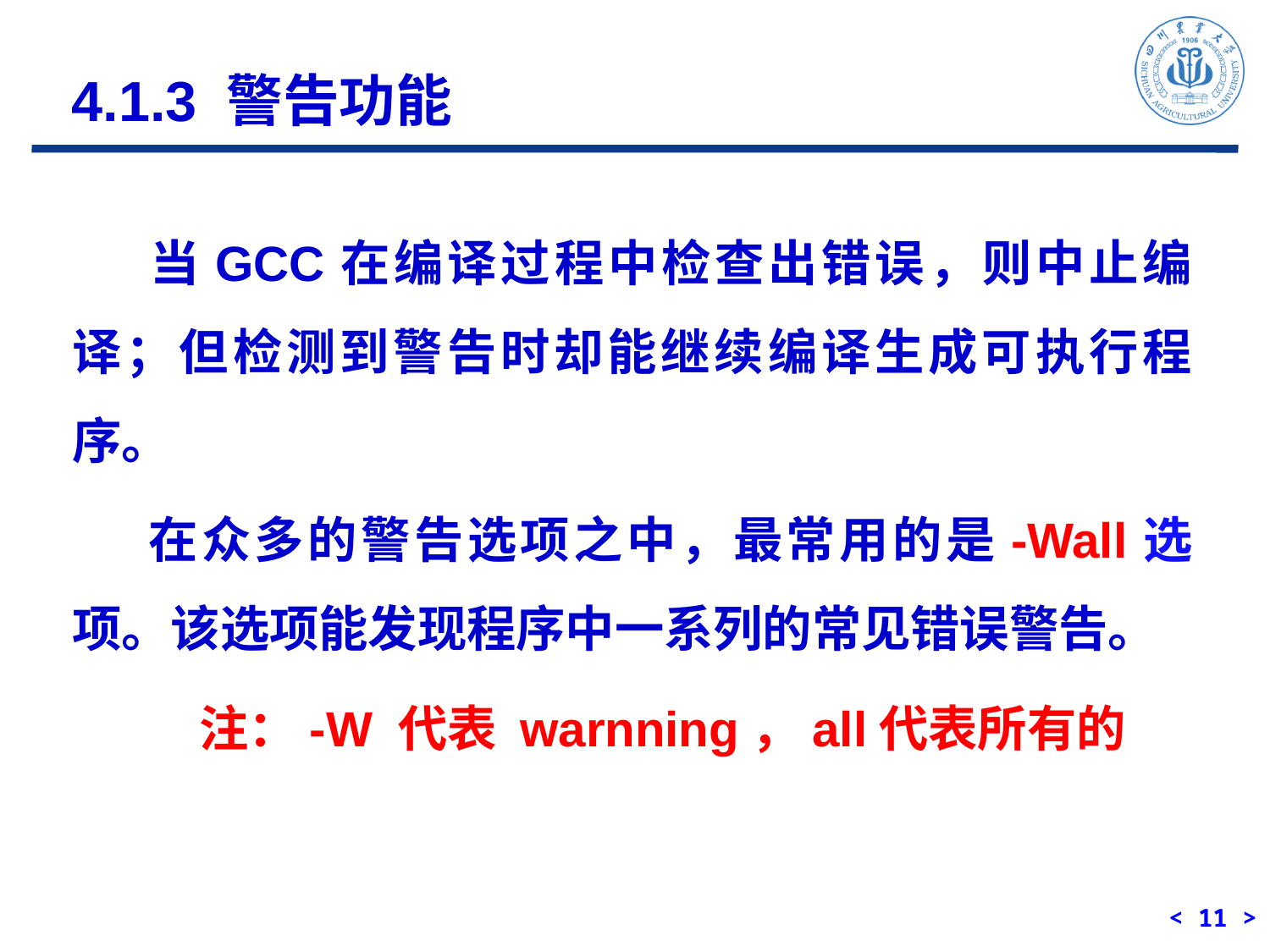

4.1.3 警告功能
    当GCC在编译过程中检查出错误，则中止编译；但检测到警告时却能继续编译生成可执行程序。
    在众多的警告选项之中，最常用的是-Wall选项。该选项能发现程序中一系列的常见错误警告。
	注：-W 代表 warnning，all代表所有的